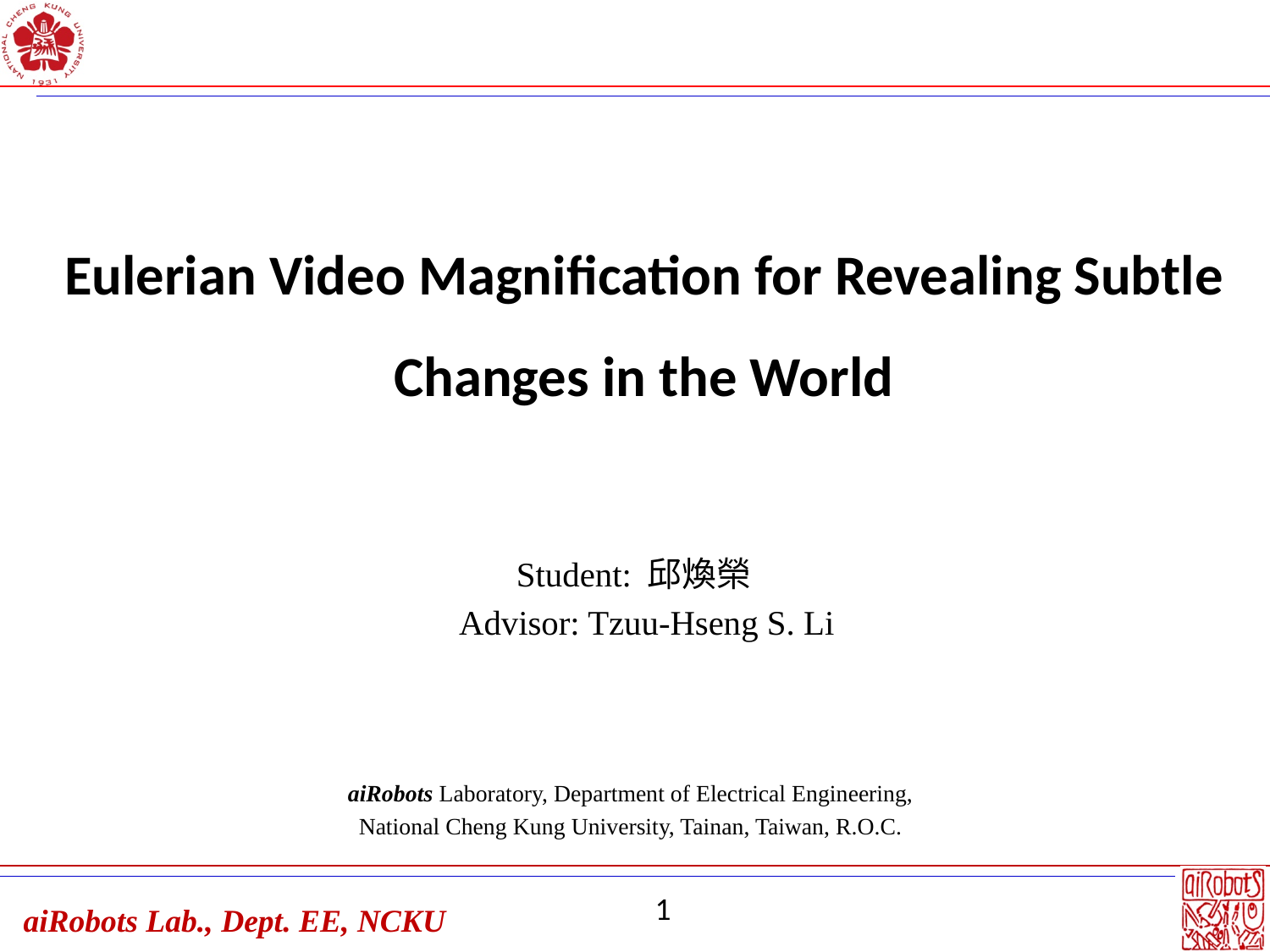

Eulerian Video Magnification for Revealing Subtle Changes in the World
Student: 邱煥榮
   Advisor: Tzuu-Hseng S. Li

aiRobots Laboratory, Department of Electrical Engineering,
National Cheng Kung University, Tainan, Taiwan, R.O.C.

1